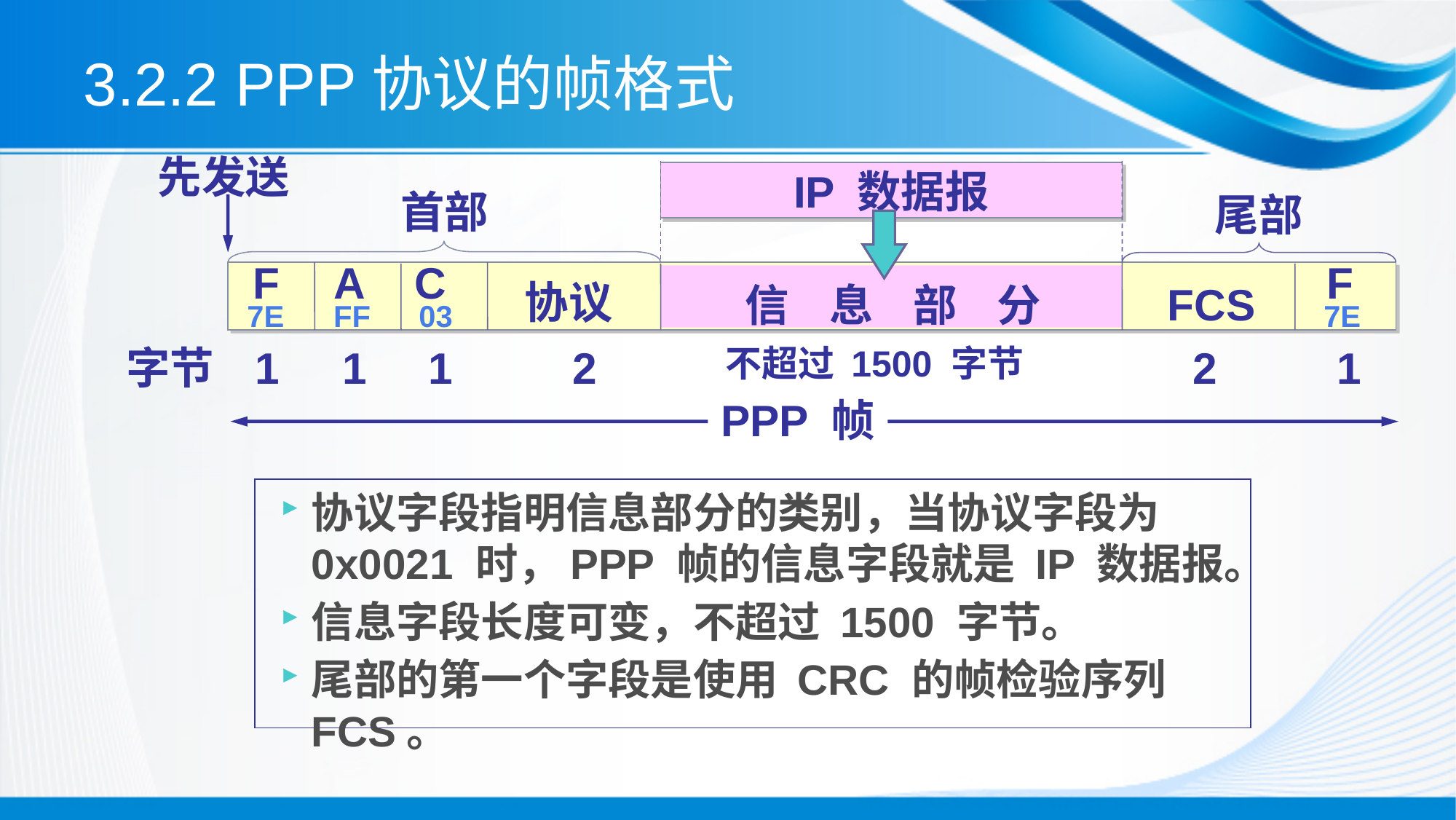

# 3.2.2 PPP协议的帧格式

先发送

IP 数据报
首部
尾部

F
A
C
F

协议
FCS
信    息    部    分
7E
FF
03
7E
字节
1
1
1
2
不超过 1500 字节
2
1
PPP 帧

协议字段指明信息部分的类别，当协议字段为 0x0021 时，PPP 帧的信息字段就是 IP 数据报。
信息字段长度可变，不超过 1500 字节。
尾部的第一个字段是使用 CRC 的帧检验序列 FCS。